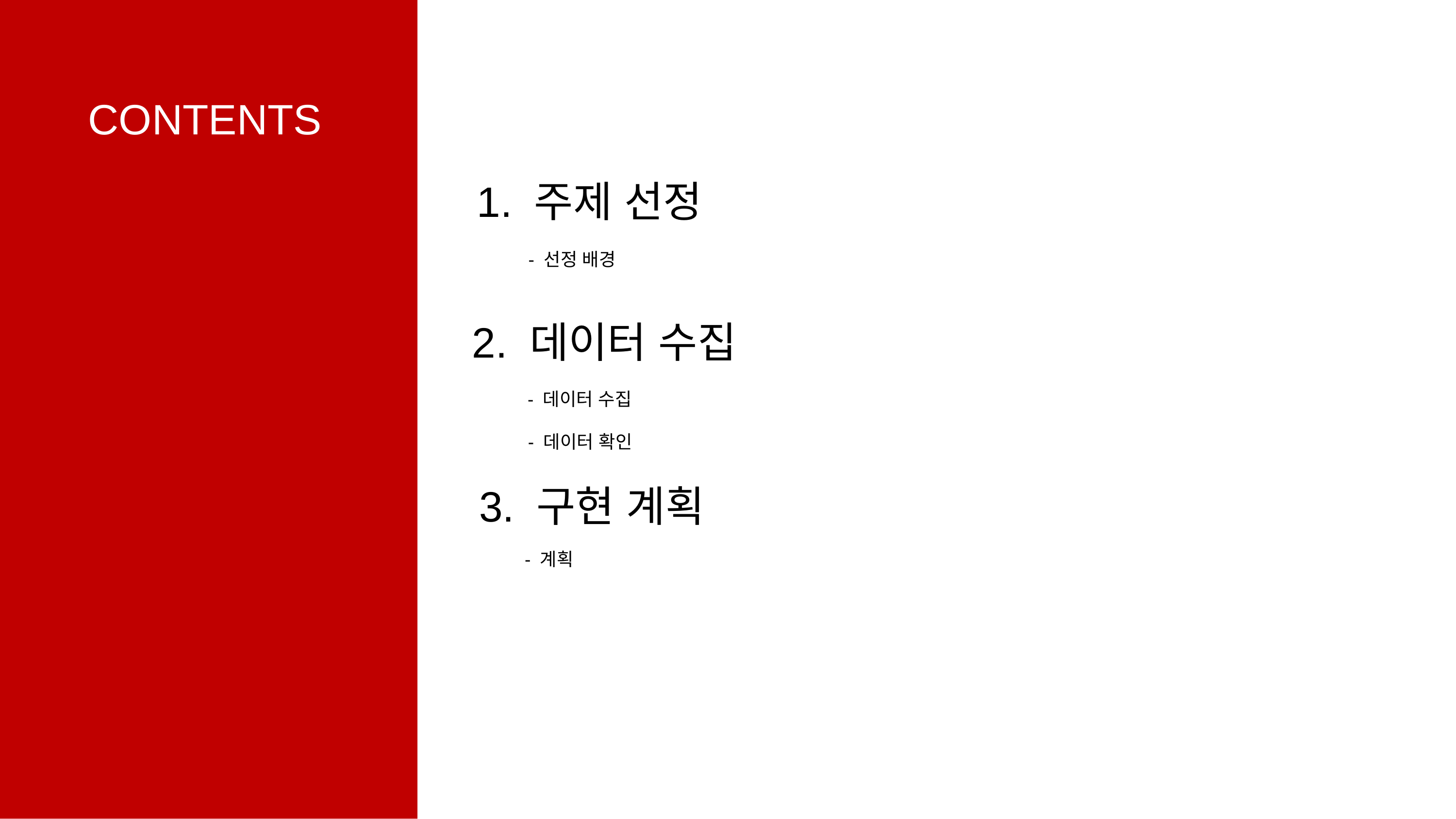

CONTENTS
1. 주제 선정
- 선정 배경
2. 데이터 수집
- 데이터 수집
- 데이터 확인
3. 구현 계획
- 계획